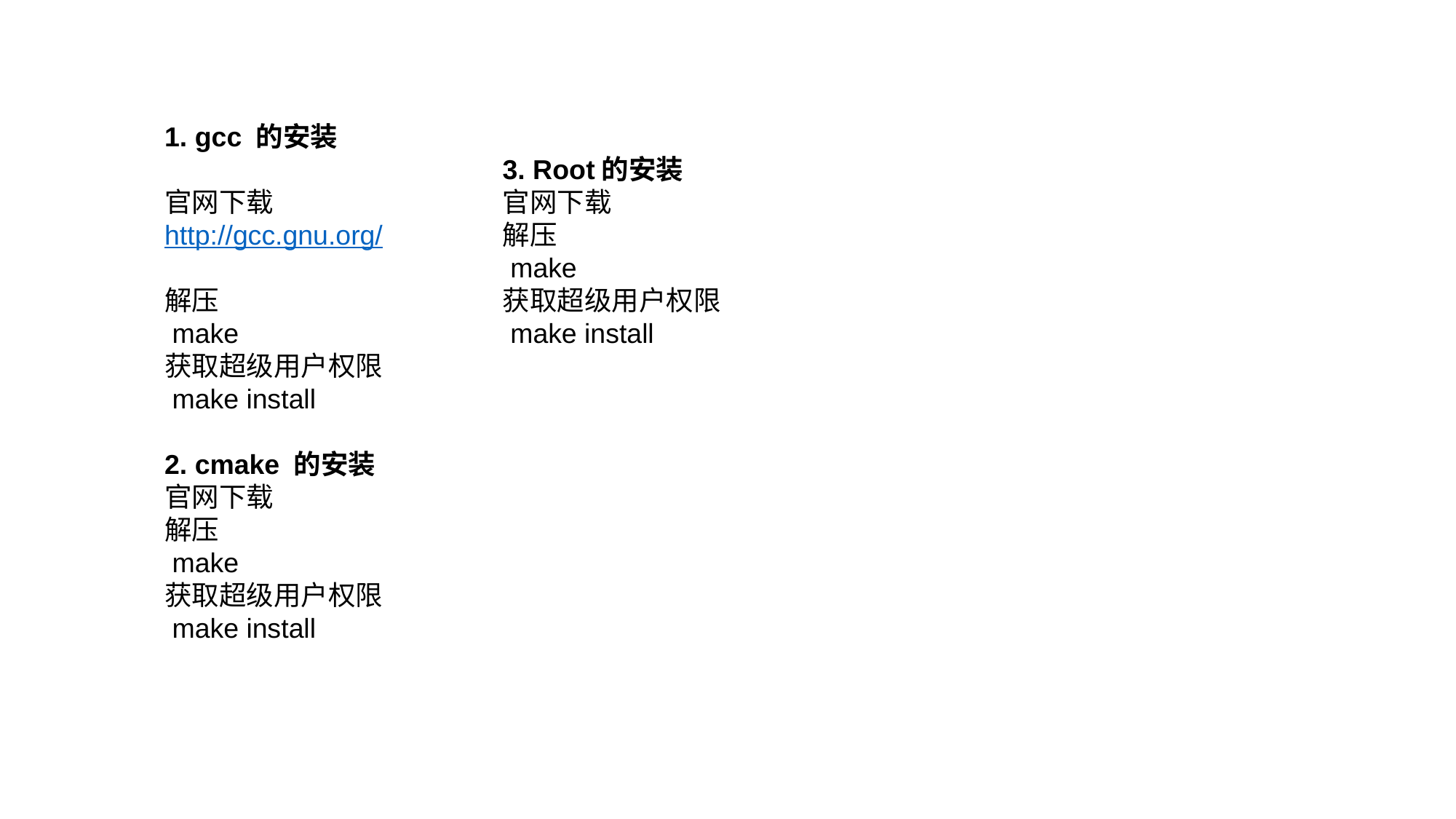

3. Root的安装
官网下载
解压
 make
获取超级用户权限
 make install

1. gcc 的安装

官网下载
http://gcc.gnu.org/

解压
 make
获取超级用户权限
 make install

2. cmake 的安装
官网下载
解压
 make
获取超级用户权限
 make install